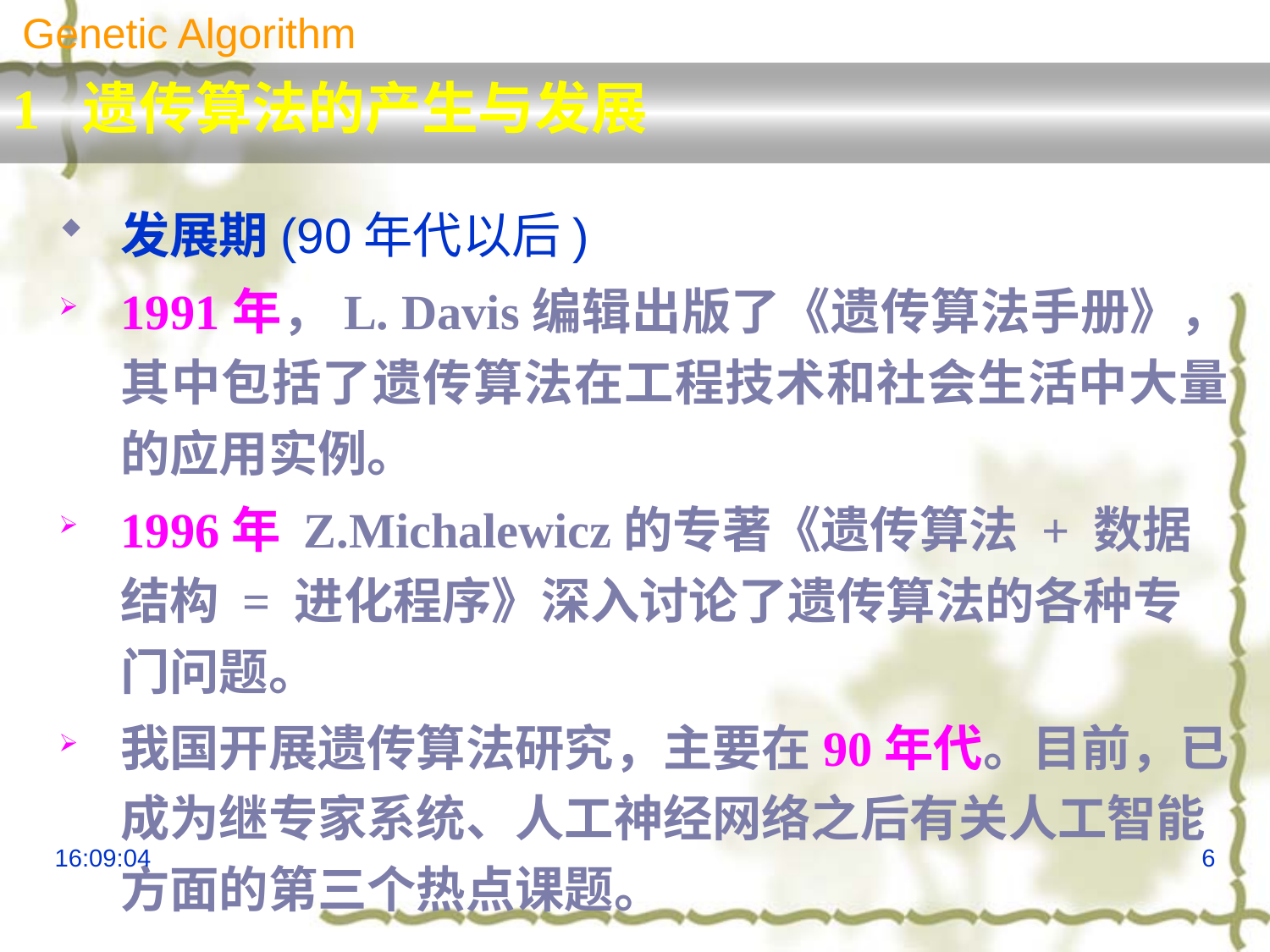

Genetic Algorithm
1  遗传算法的产生与发展
发展期(90年代以后)
1991年，L. Davis编辑出版了《遗传算法手册》，其中包括了遗传算法在工程技术和社会生活中大量的应用实例。
1996年 Z.Michalewicz的专著《遗传算法 + 数据结构 = 进化程序》深入讨论了遗传算法的各种专门问题。
我国开展遗传算法研究，主要在90年代。目前，已成为继专家系统、人工神经网络之后有关人工智能方面的第三个热点课题。
16:09:04
6